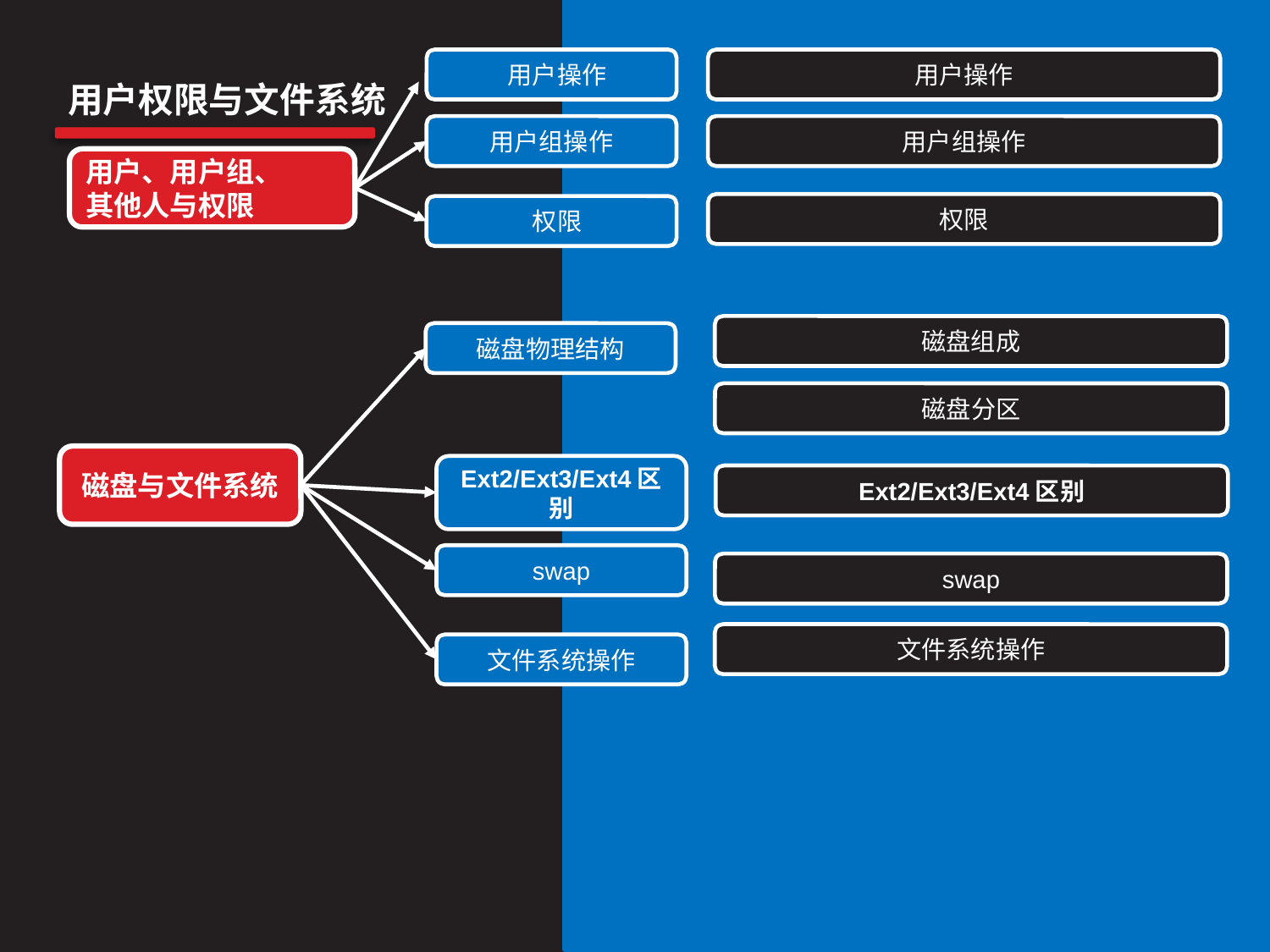

用户操作
用户操作
用户权限与文件系统

用户组操作
用户组操作
用户、用户组、
其他人与权限
权限
 权限
磁盘组成
磁盘物理结构
磁盘分区
磁盘与文件系统
Ext2/Ext3/Ext4区别
Ext2/Ext3/Ext4区别
swap
swap
文件系统操作
文件系统操作